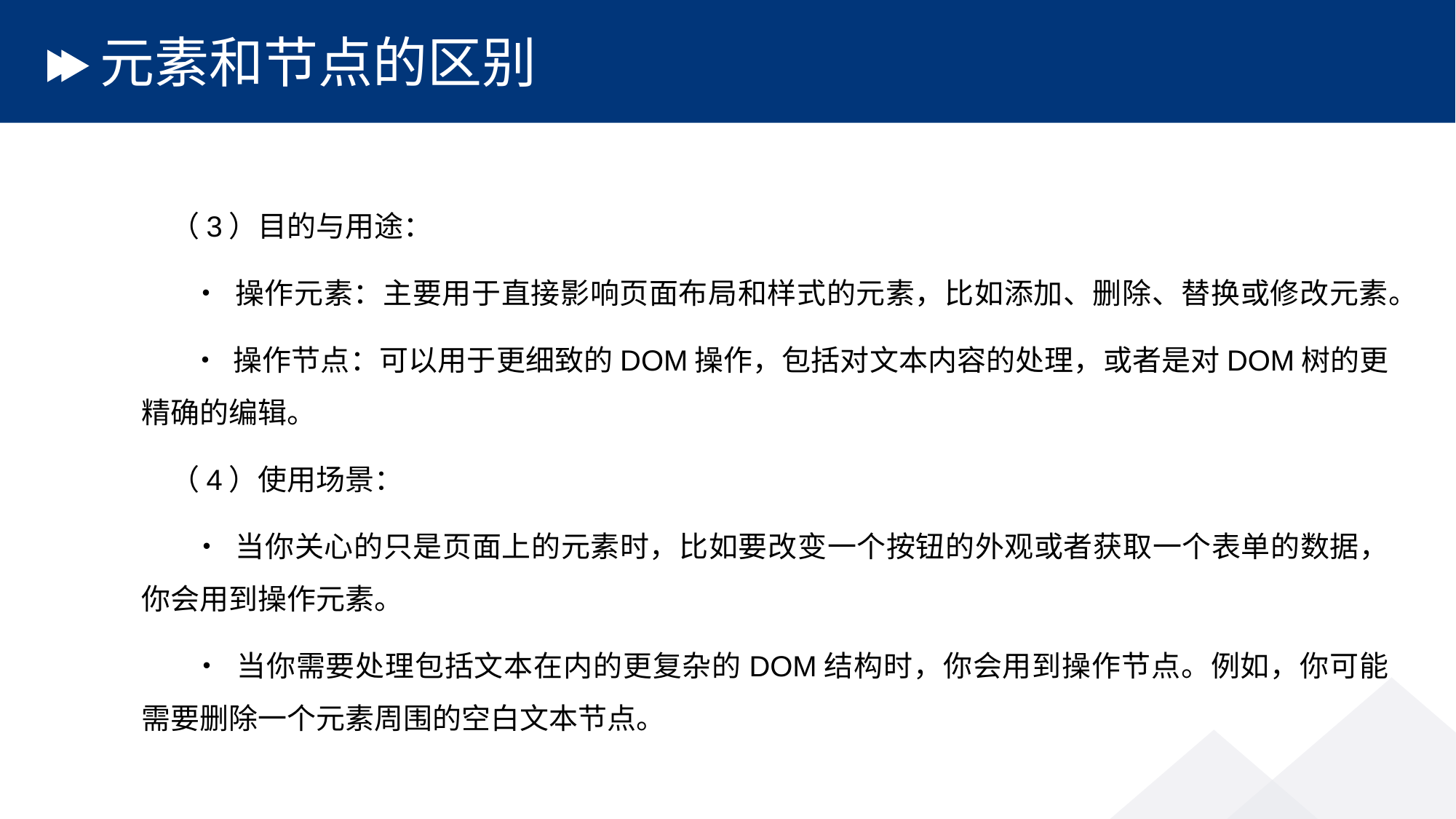

# 元素和节点的区别
（3）目的与用途：
   • 操作元素：主要用于直接影响页面布局和样式的元素，比如添加、删除、替换或修改元素。
   • 操作节点：可以用于更细致的DOM操作，包括对文本内容的处理，或者是对DOM树的更精确的编辑。
（4）使用场景：
   • 当你关心的只是页面上的元素时，比如要改变一个按钮的外观或者获取一个表单的数据，你会用到操作元素。
   • 当你需要处理包括文本在内的更复杂的DOM结构时，你会用到操作节点。例如，你可能需要删除一个元素周围的空白文本节点。